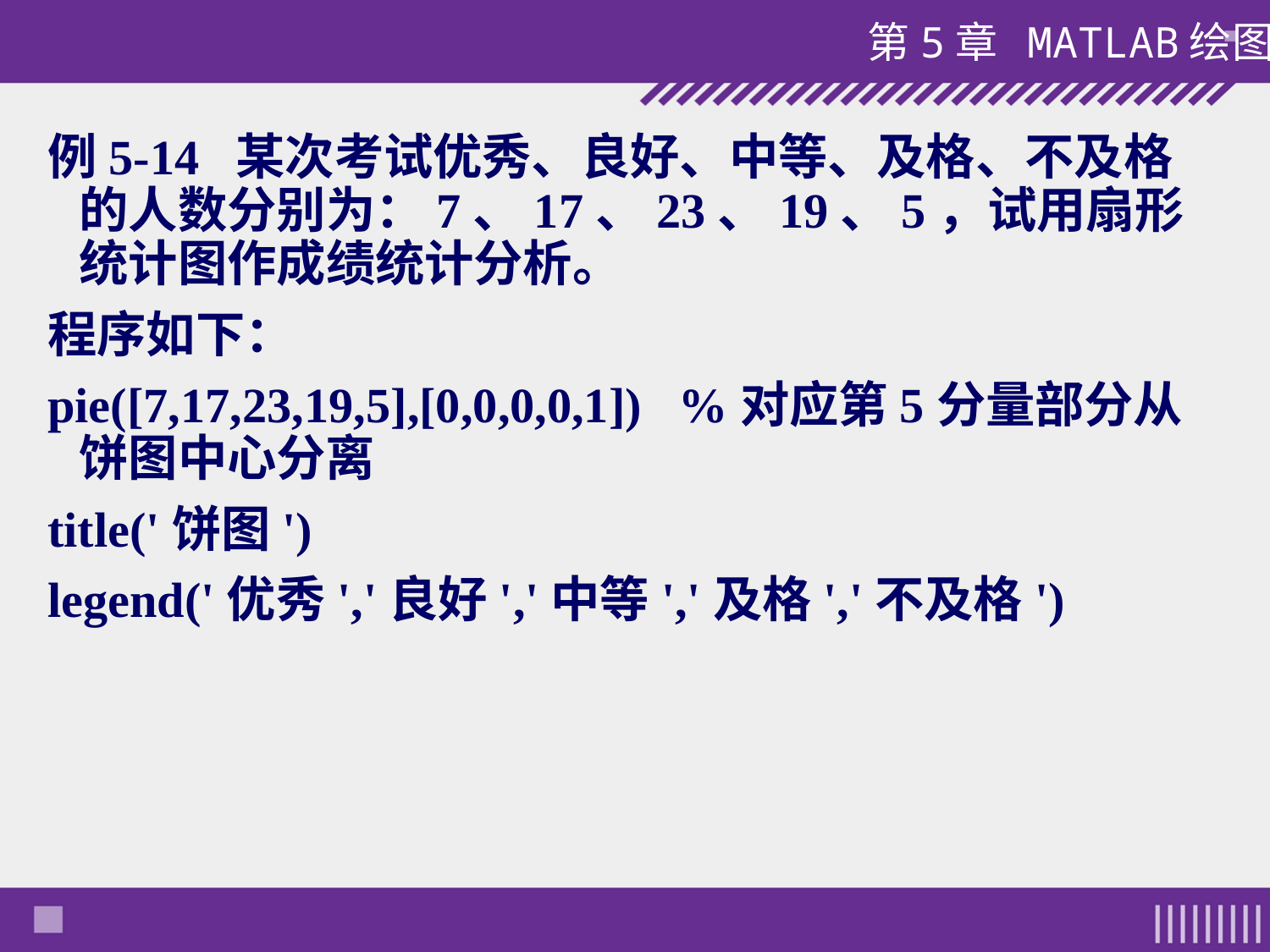

#
例5-14  某次考试优秀、良好、中等、及格、不及格的人数分别为：7、17、23、19、5，试用扇形统计图作成绩统计分析。
程序如下：
pie([7,17,23,19,5],[0,0,0,0,1])   %对应第5分量部分从饼图中心分离
title('饼图')
legend('优秀','良好','中等','及格','不及格')